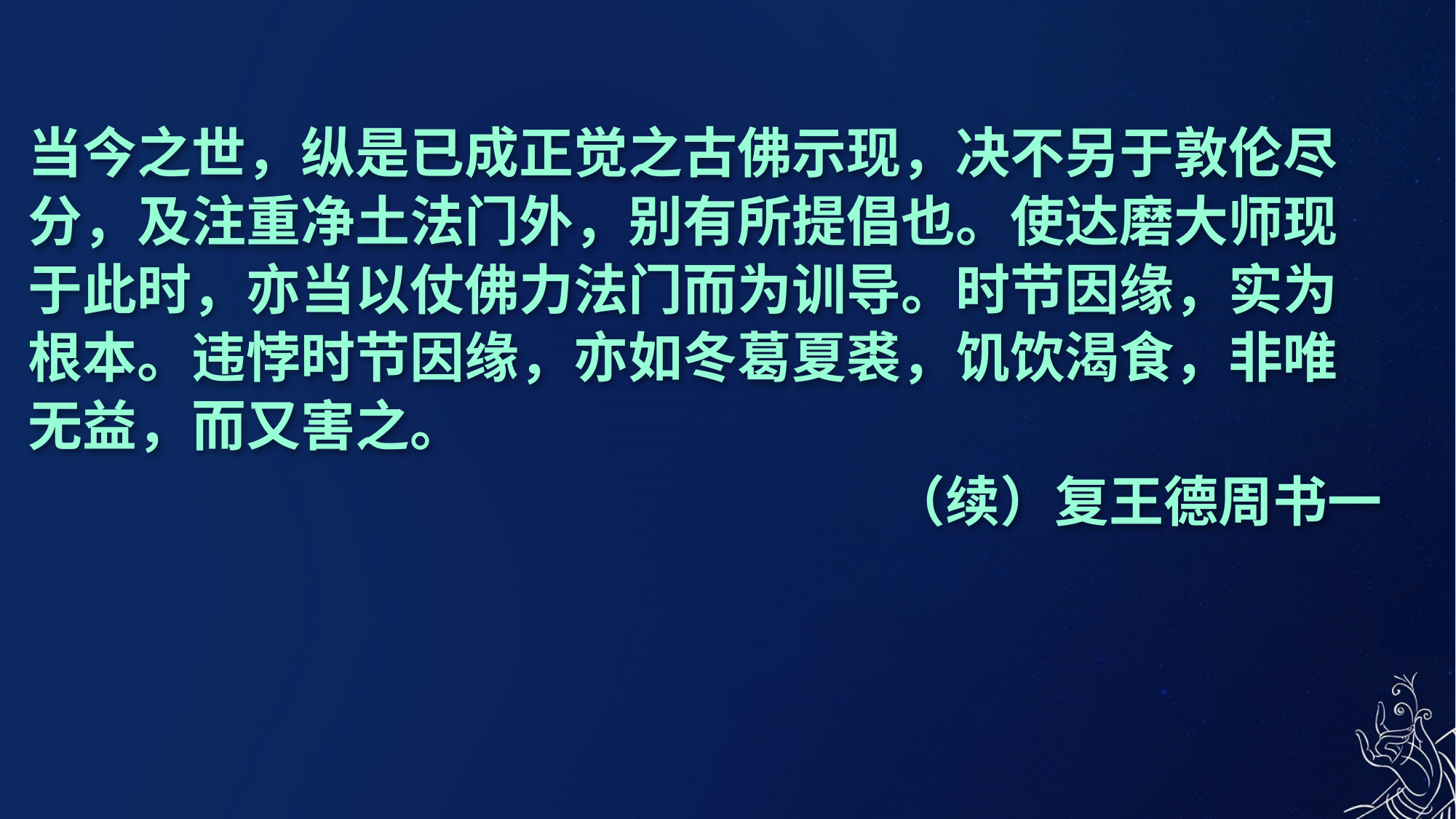

当今之世，纵是已成正觉之古佛示现，决不另于敦伦尽分，及注重净土法门外，别有所提倡也。使达磨大师现于此时，亦当以仗佛力法门而为训导。时节因缘，实为根本。违悖时节因缘，亦如冬葛夏裘，饥饮渴食，非唯无益，而又害之。
（续）复王德周书一